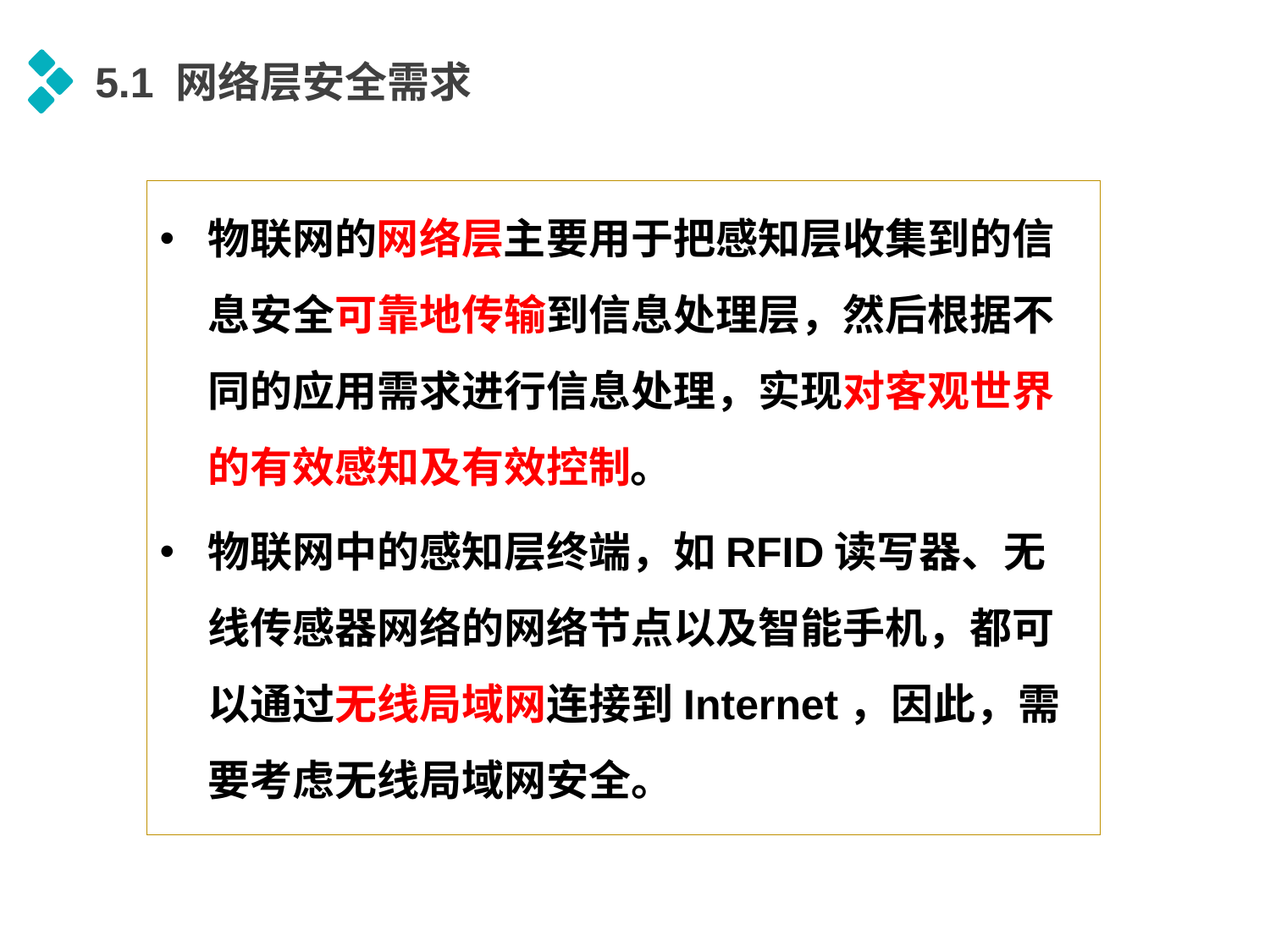

5.1 网络层安全需求

物联网的网络层主要用于把感知层收集到的信息安全可靠地传输到信息处理层，然后根据不同的应用需求进行信息处理，实现对客观世界的有效感知及有效控制。
物联网中的感知层终端，如RFID读写器、无线传感器网络的网络节点以及智能手机，都可以通过无线局域网连接到Internet，因此，需要考虑无线局域网安全。